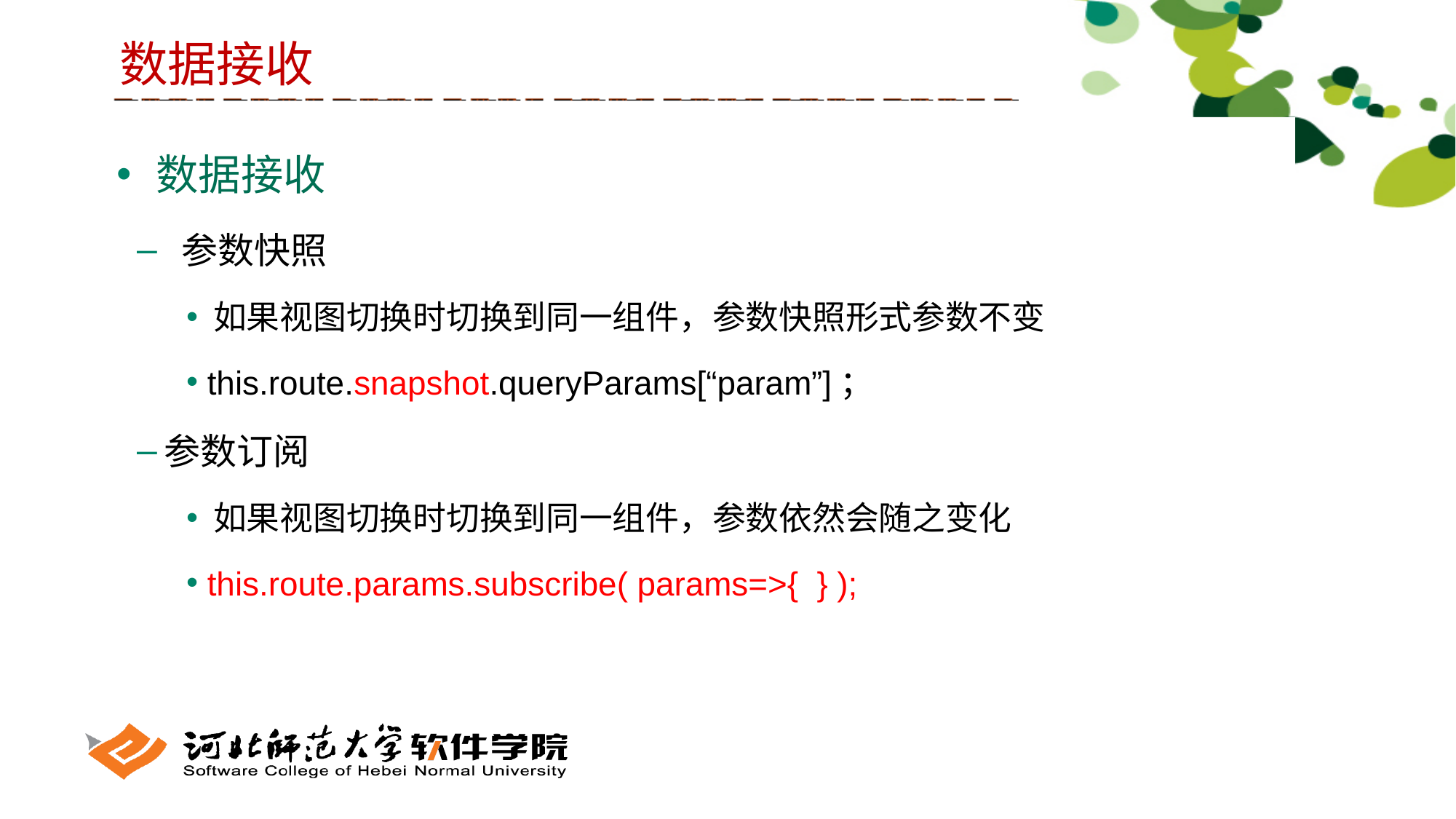

数据接收
 数据接收
 参数快照
 如果视图切换时切换到同一组件，参数快照形式参数不变
 this.route.snapshot.queryParams[“param”]；
参数订阅
 如果视图切换时切换到同一组件，参数依然会随之变化
 this.route.params.subscribe( params=>{  } );